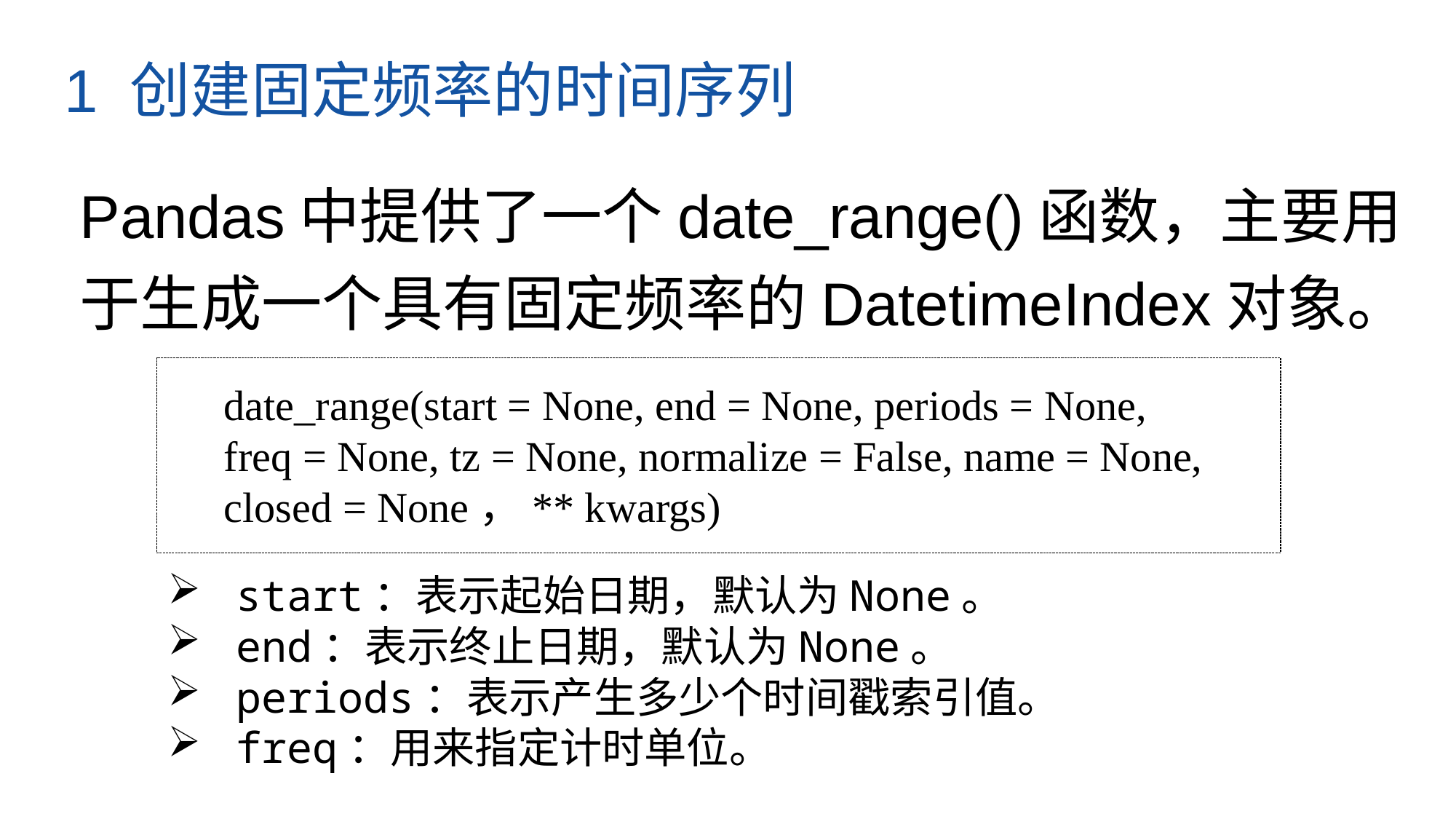

1 创建固定频率的时间序列
Pandas中提供了一个date_range()函数，主要用于生成一个具有固定频率的DatetimeIndex对象。

date_range(start = None, end = None, periods = None, freq = None, tz = None, normalize = False, name = None, closed = None，** kwargs)
start：表示起始日期，默认为None。
end：表示终止日期，默认为None。
periods：表示产生多少个时间戳索引值。
freq：用来指定计时单位。